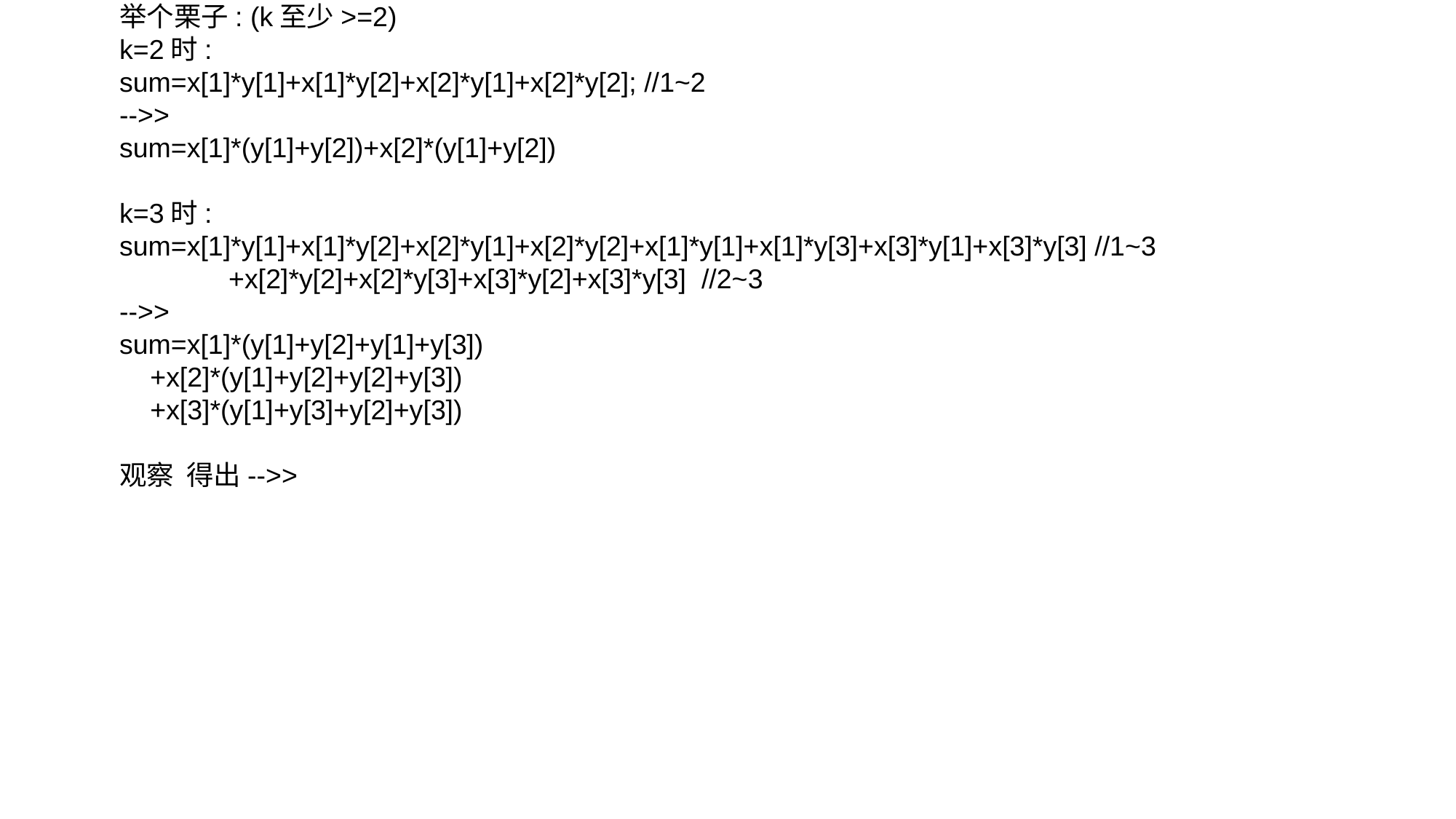

举个栗子: (k至少>=2)
	k=2时:
	sum=x[1]*y[1]+x[1]*y[2]+x[2]*y[1]+x[2]*y[2]; //1~2
	-->>
	sum=x[1]*(y[1]+y[2])+x[2]*(y[1]+y[2])

	k=3时:
	sum=x[1]*y[1]+x[1]*y[2]+x[2]*y[1]+x[2]*y[2]+x[1]*y[1]+x[1]*y[3]+x[3]*y[1]+x[3]*y[3] //1~3
		+x[2]*y[2]+x[2]*y[3]+x[3]*y[2]+x[3]*y[3]  //2~3
	-->>
	sum=x[1]*(y[1]+y[2]+y[1]+y[3])
	    +x[2]*(y[1]+y[2]+y[2]+y[3])
	    +x[3]*(y[1]+y[3]+y[2]+y[3])

	观察  得出-->>